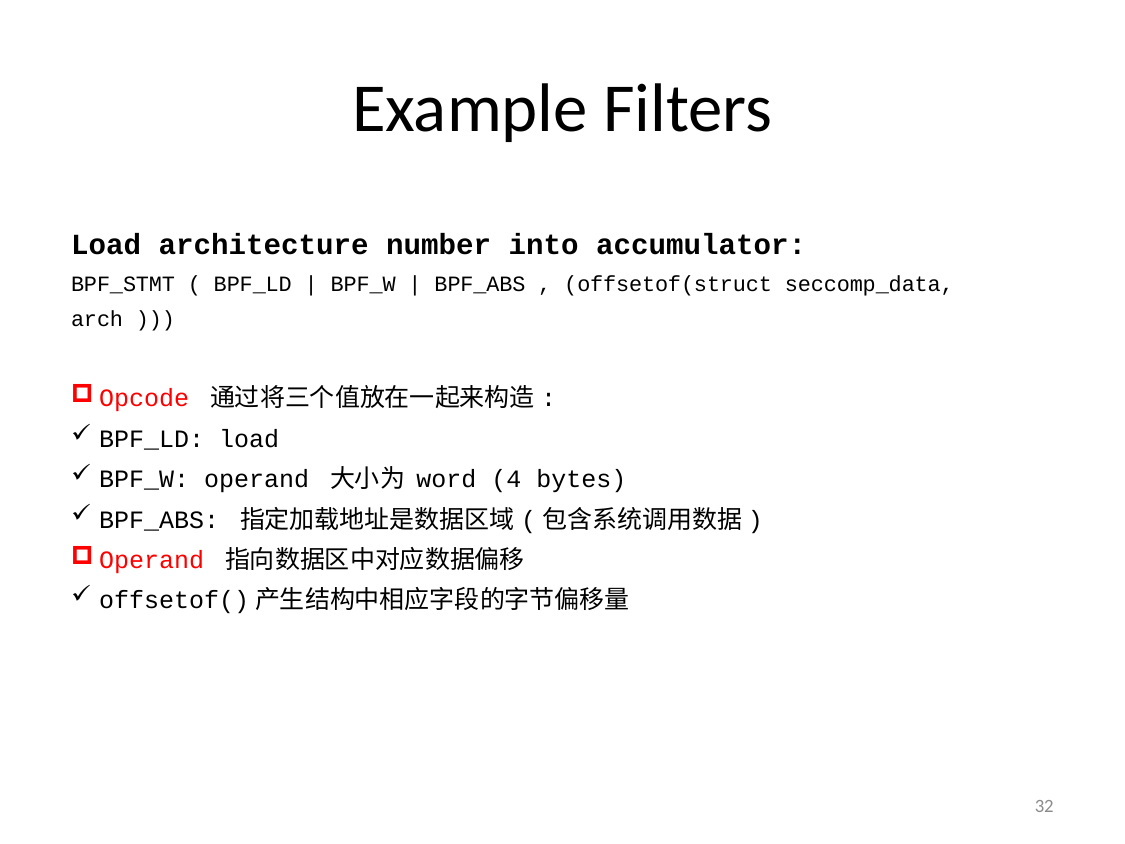

# Example Filters
Load architecture number into accumulator:
BPF_STMT ( BPF_LD | BPF_W | BPF_ABS , (offsetof(struct seccomp_data, arch )))

Opcode 通过将三个值放在一起来构造:
BPF_LD: load
BPF_W: operand 大小为 word (4 bytes)
BPF_ABS: 指定加载地址是数据区域(包含系统调用数据)
Operand 指向数据区中对应数据偏移
offsetof()产生结构中相应字段的字节偏移量

32